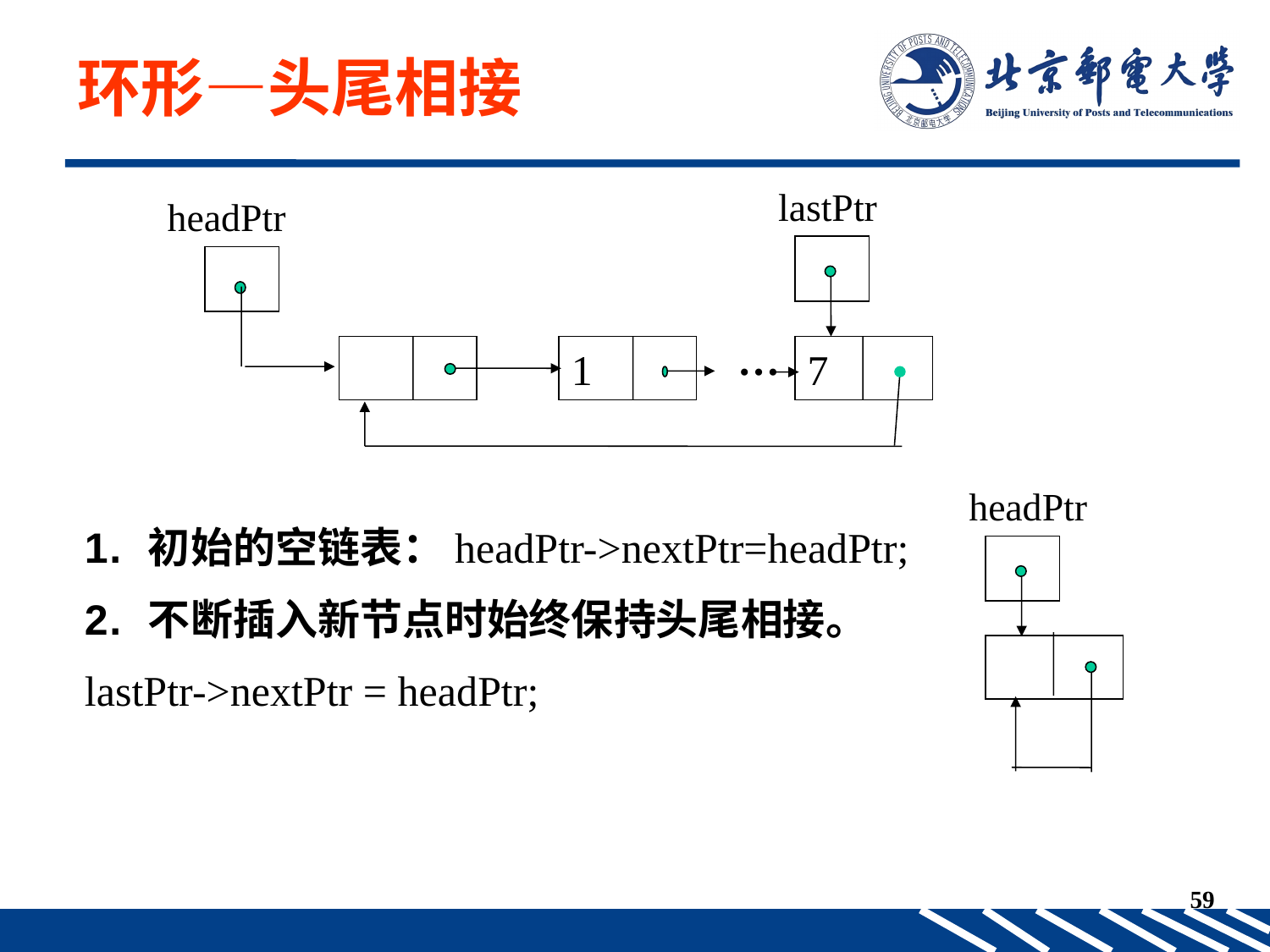

环形—头尾相接
lastPtr

headPtr

…

1

7

headPtr

初始的空链表：headPtr->nextPtr=headPtr;
不断插入新节点时始终保持头尾相接。
lastPtr->nextPtr = headPtr;
59